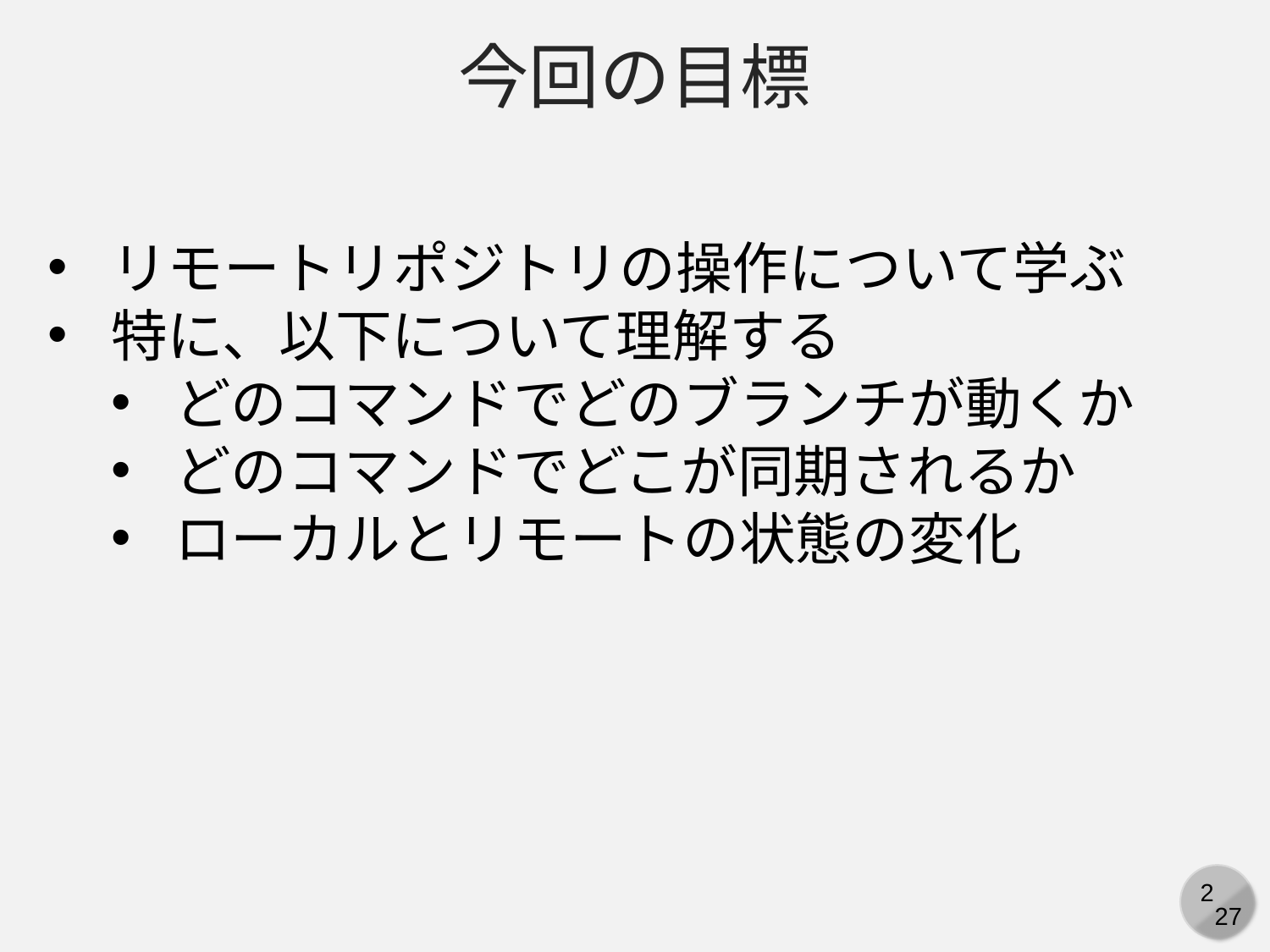

今回の目標
リモートリポジトリの操作について学ぶ
特に、以下について理解する
どのコマンドでどのブランチが動くか
どのコマンドでどこが同期されるか
ローカルとリモートの状態の変化